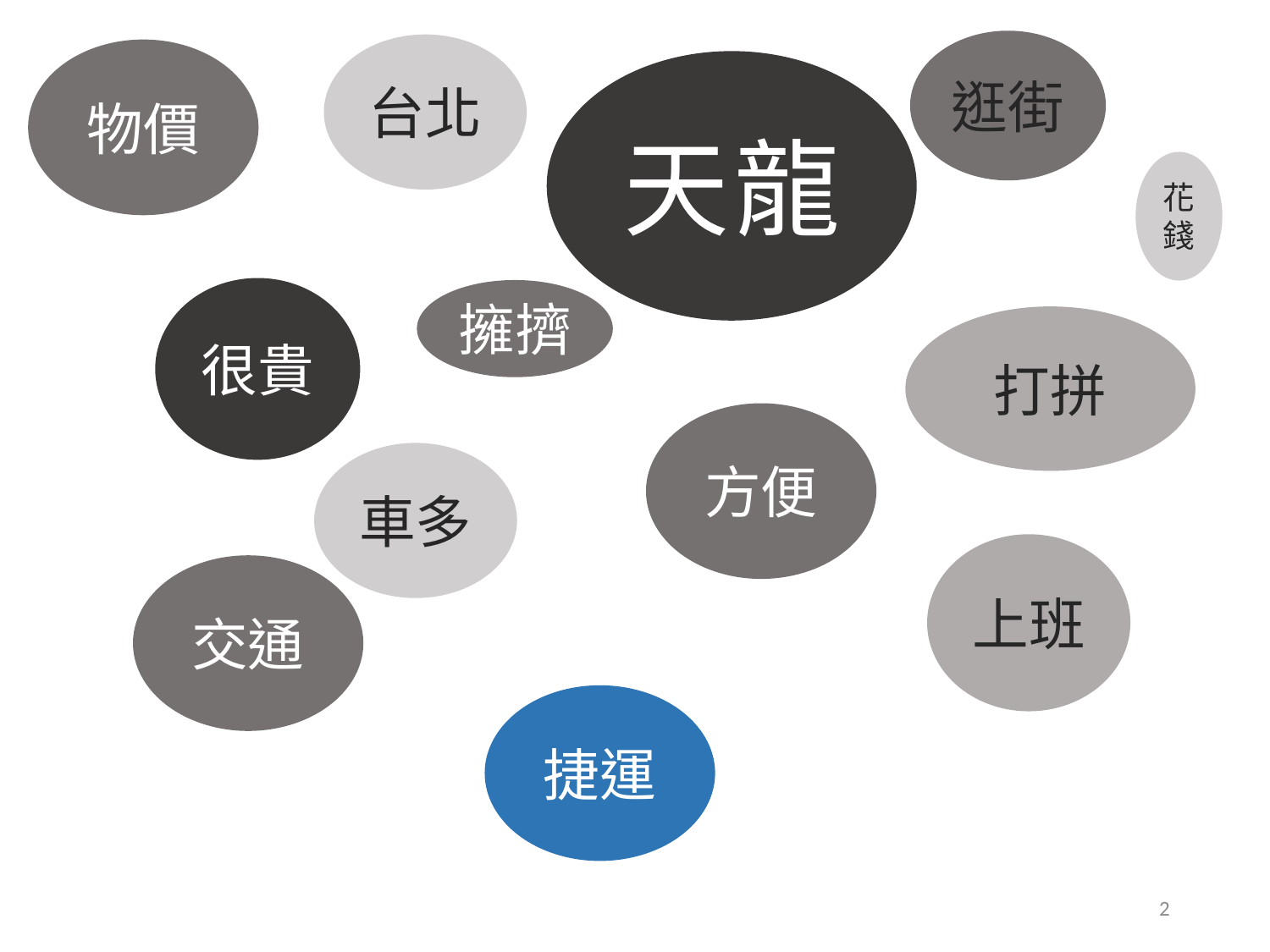

逛街
台北
物價
天龍
花錢
很貴
擁擠
打拼
方便
車多
上班
交通
捷運
2